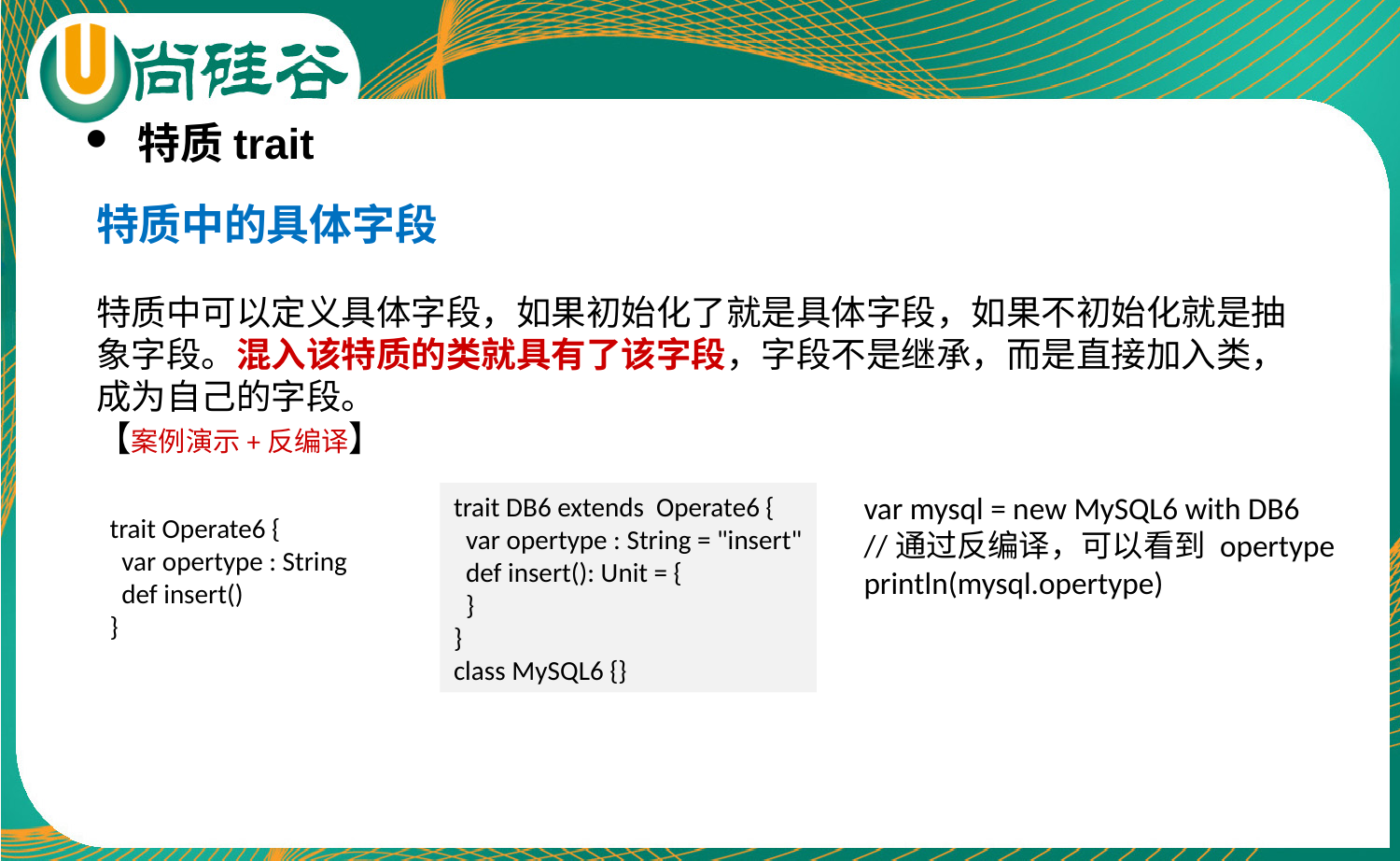

特质trait

特质中的具体字段

特质中可以定义具体字段，如果初始化了就是具体字段，如果不初始化就是抽象字段。混入该特质的类就具有了该字段，字段不是继承，而是直接加入类，成为自己的字段。
【案例演示+反编译】

var mysql = new MySQL6 with DB6
//通过反编译，可以看到 opertype
println(mysql.opertype)
trait DB6 extends  Operate6 {
  var opertype : String = "insert"
  def insert(): Unit = {
  }
}
class MySQL6 {}
trait Operate6 {
  var opertype : String
  def insert()
}